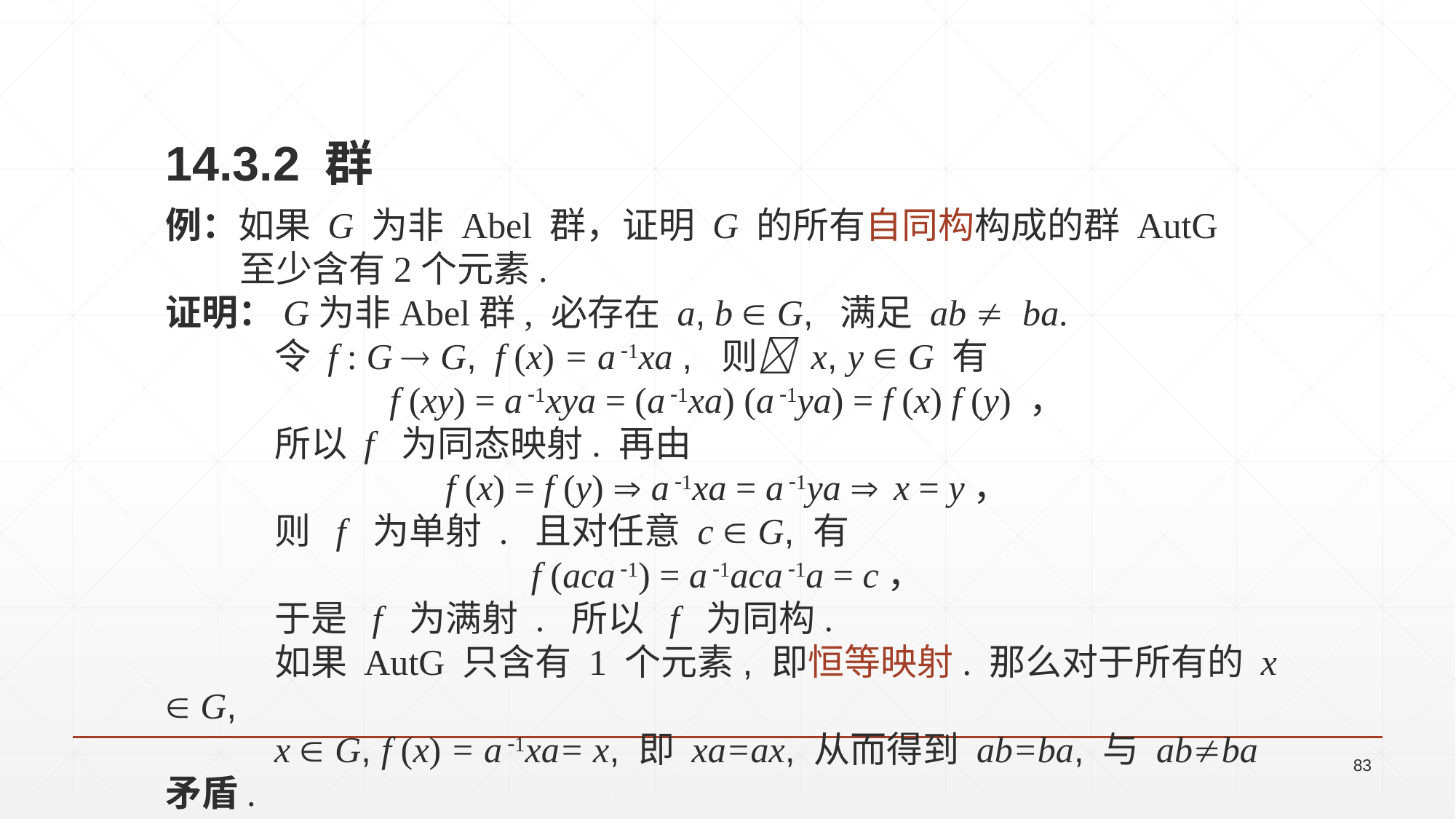

14.3.2 群
例：如果 G 为非 Abel 群，证明 G 的所有自同构构成的群 AutG
        至少含有2个元素.
证明：G为非Abel群, 必存在 a, b ∈ G,  满足 ab ≠  ba.
	令 f : G → G,  f (x) = a −1xa ,  则∀ x, y ∈ G 有
f (xy) = a −1xya = (a −1xa) (a −1ya) = f (x) f (y) ，
	所以 f  为同态映射. 再由
f (x) = f (y) ⇒ a −1xa = a −1ya ⇒  x = y，
	则  f  为单射 .  且对任意 c ∈ G, 有
f (aca −1) = a −1aca −1a = c，
	于是  f  为满射 .  所以  f  为同构.
	如果 AutG 只含有 1 个元素, 即恒等映射. 那么对于所有的 x ∈ G,
	x ∈ G, f (x) = a −1xa= x, 即 xa=ax, 从而得到 ab=ba, 与 ab≠ba矛盾.
83